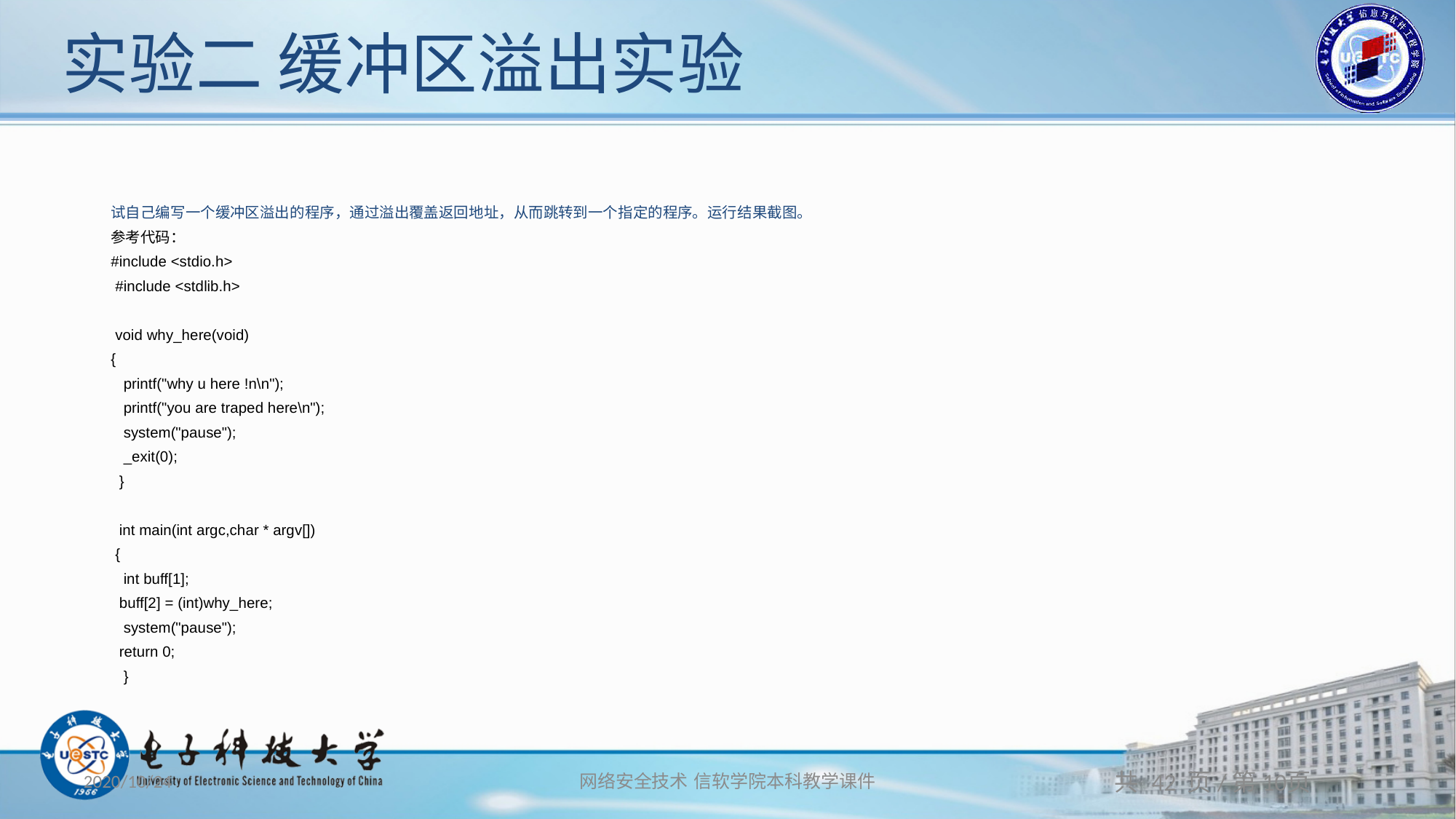

# 实验二 缓冲区溢出实验
试自己编写一个缓冲区溢出的程序，通过溢出覆盖返回地址，从而跳转到一个指定的程序。运行结果截图。
参考代码：
#include <stdio.h>
 #include <stdlib.h>

 void why_here(void)
{
   printf("why u here !n\n");
   printf("you are traped here\n");
   system("pause");
   _exit(0);
  }

  int main(int argc,char * argv[])
 {
   int buff[1];
  buff[2] = (int)why_here;
   system("pause");
  return 0;
   }

2020/10/24
网络安全技术 信软学院本科教学课件
共 42 页/第10页